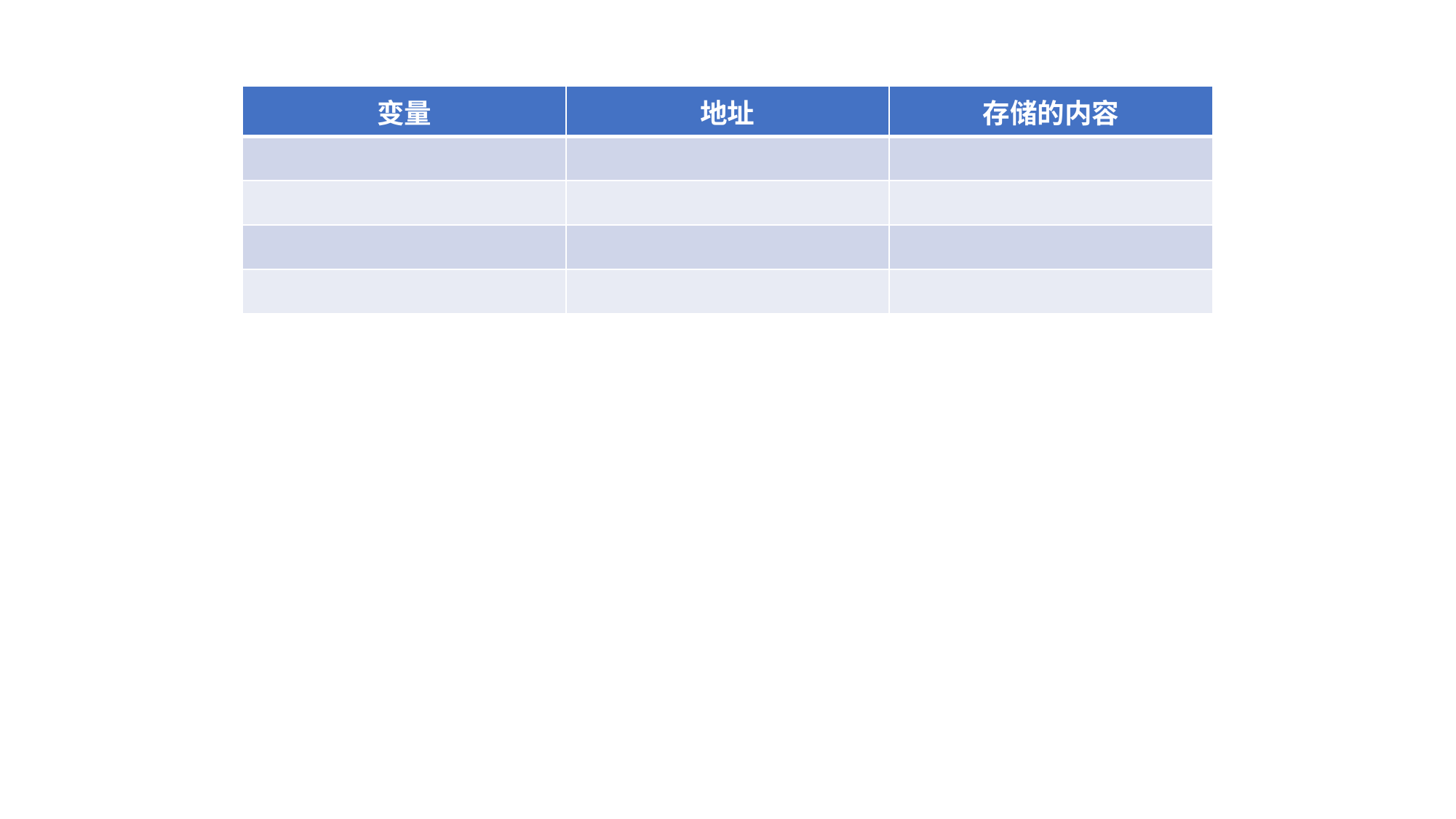

| 变量 | 地址 | 存储的内容 |
| --- | --- | --- |
|  |  |  |
|  |  |  |
|  |  |  |
|  |  |  |